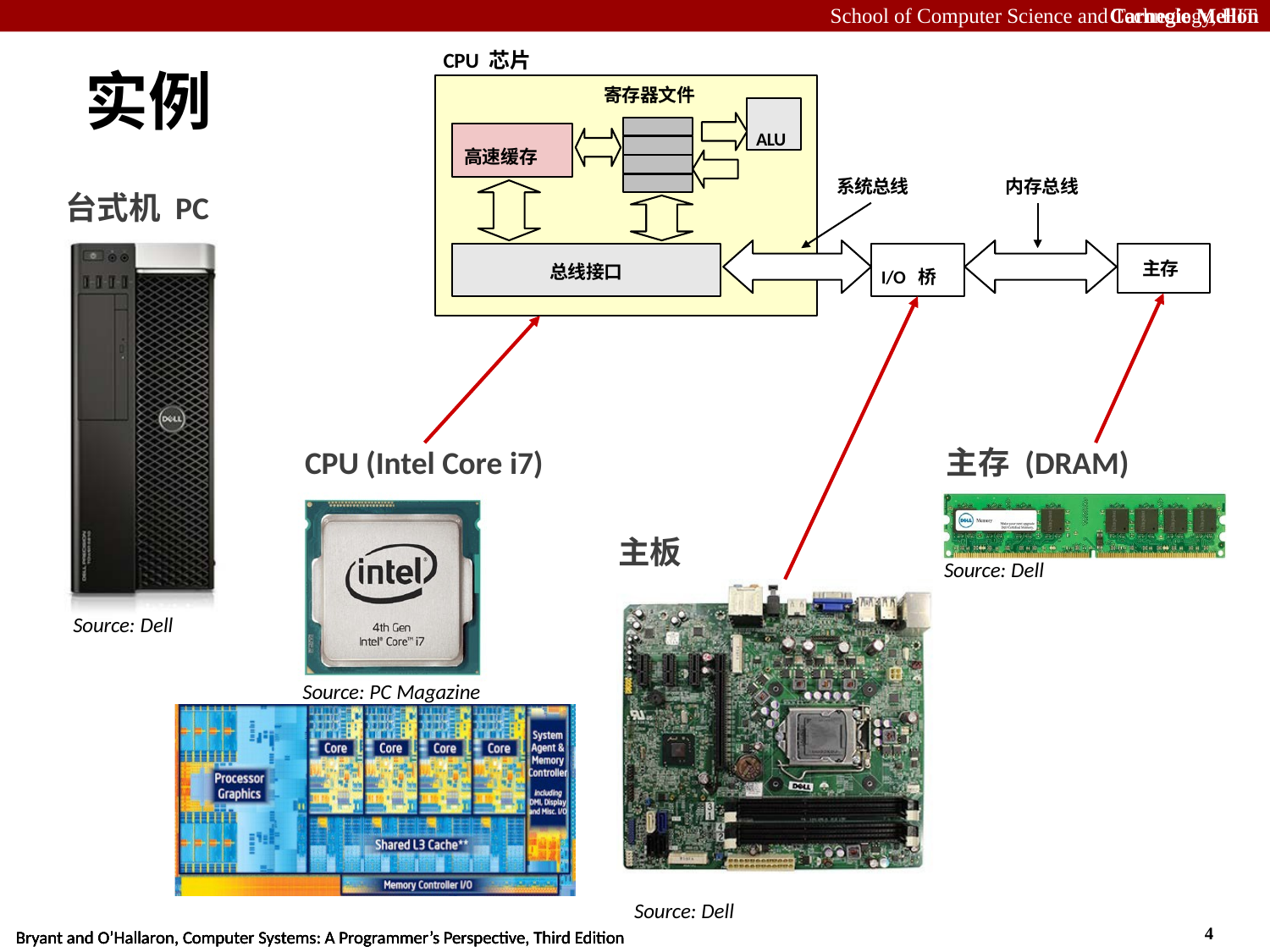

Carnegie Mellon
CPU 芯片

寄存器文件

ALU

高速缓存

内存总线
系统总线

主存
I/O  桥
总线接口
# 实例
台式机 PC

CPU (Intel Core i7)
主存 (DRAM)

主板
Source: Dell

Source: Dell

Source: PC Magazine

Source: techreport.com
Source: Dell